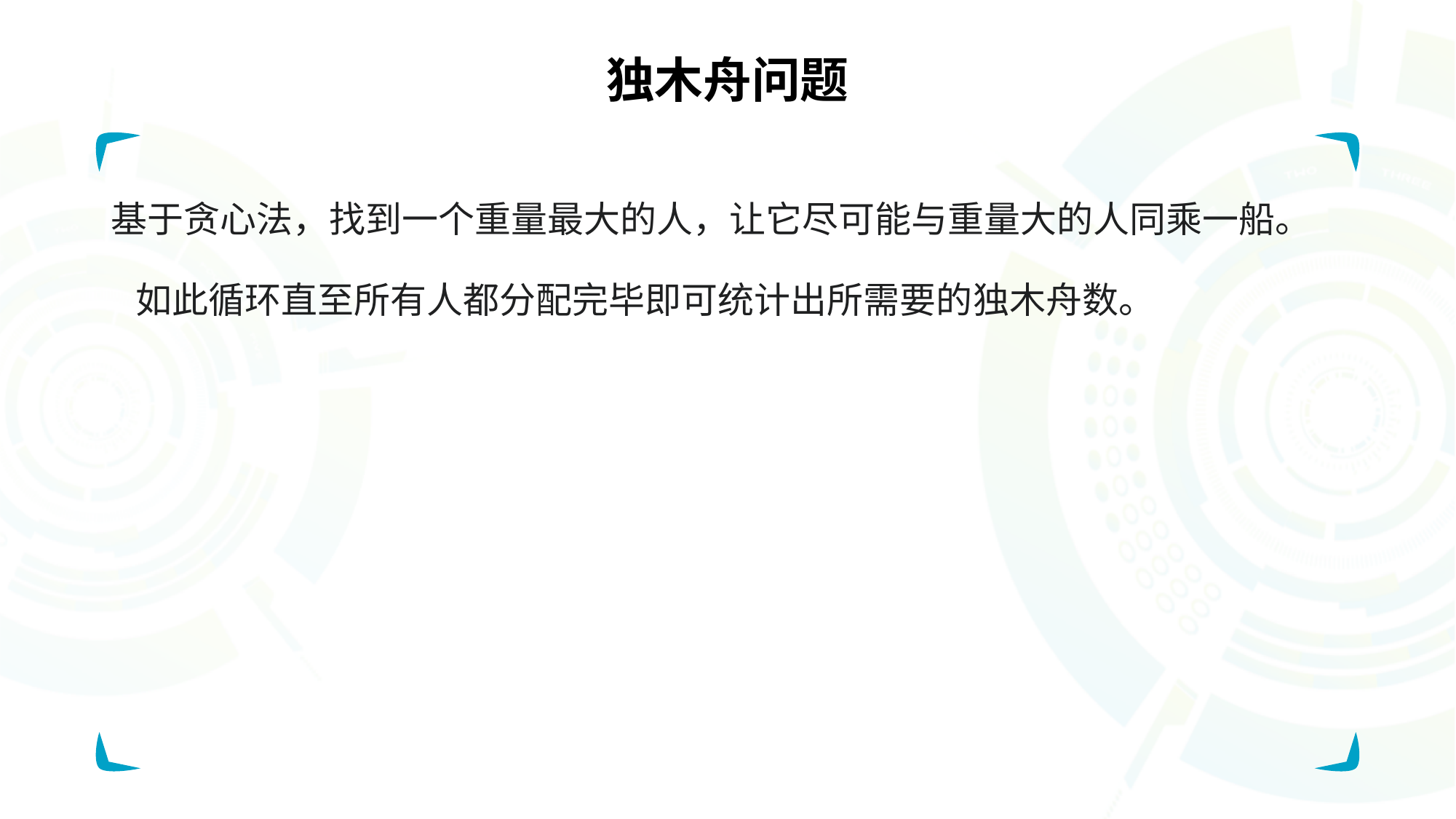

# 独木舟问题

基于贪心法，找到一个重量最大的人，让它尽可能与重量大的人同乘一船。
  如此循环直至所有人都分配完毕即可统计出所需要的独木舟数。